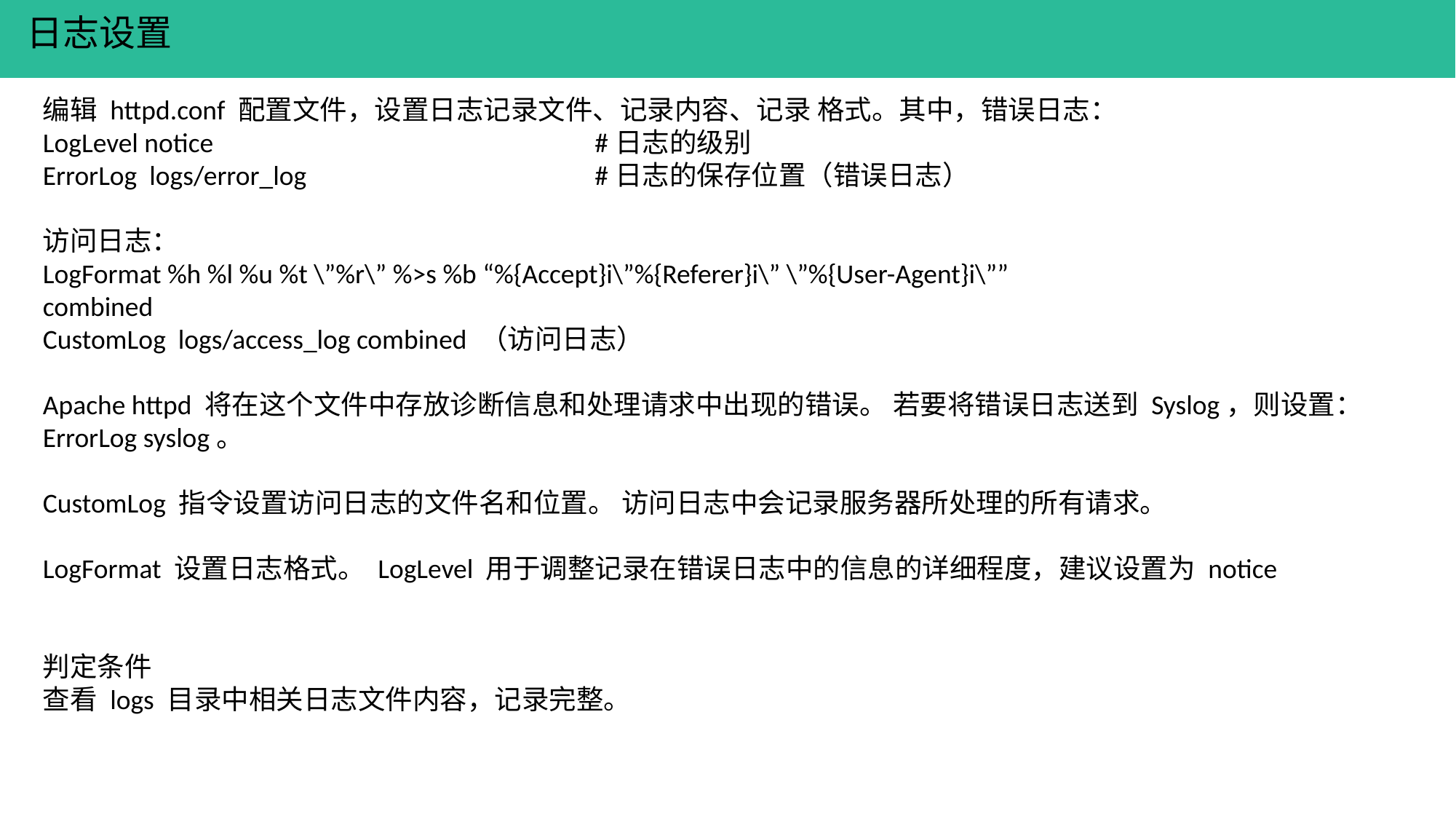

日志设置
编辑 httpd.conf 配置文件，设置日志记录文件、记录内容、记录 格式。其中，错误日志：
LogLevel notice				 #日志的级别
ErrorLog  logs/error_log 			 #日志的保存位置（错误日志）

访问日志：
LogFormat %h %l %u %t \”%r\” %>s %b “%{Accept}i\”%{Referer}i\” \”%{User-Agent}i\””
combined
CustomLog  logs/access_log combined （访问日志）

Apache httpd 将在这个文件中存放诊断信息和处理请求中出现的错误。 若要将错误日志送到 Syslog，则设置： ErrorLog syslog。

CustomLog 指令设置访问日志的文件名和位置。 访问日志中会记录服务器所处理的所有请求。

LogFormat 设置日志格式。 LogLevel 用于调整记录在错误日志中的信息的详细程度，建议设置为 notice

判定条件
查看 logs 目录中相关日志文件内容，记录完整。